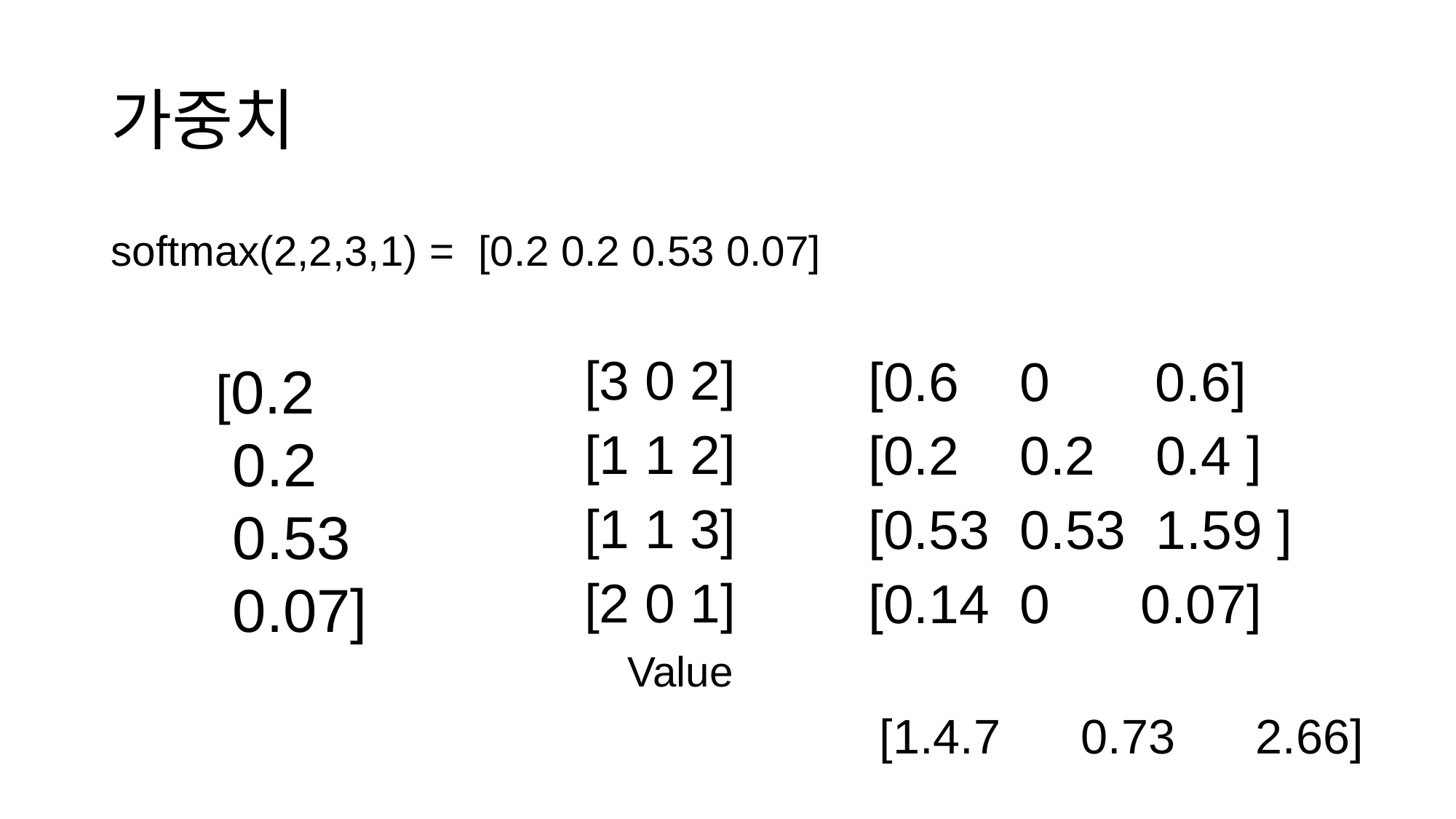

# 가중치
softmax(2,2,3,1) =  [0.2 0.2 0.53 0.07]

[0.2
 0.2
 0.53
 0.07]
[3 0 2]
[1 1 2]
[1 1 3]
[2 0 1]
[0.6    0       0.6]
[0.2    0.2    0.4 ]
[0.53  0.53  1.59 ]
[0.14  0      0.07]
Value
[1.4.7      0.73      2.66]